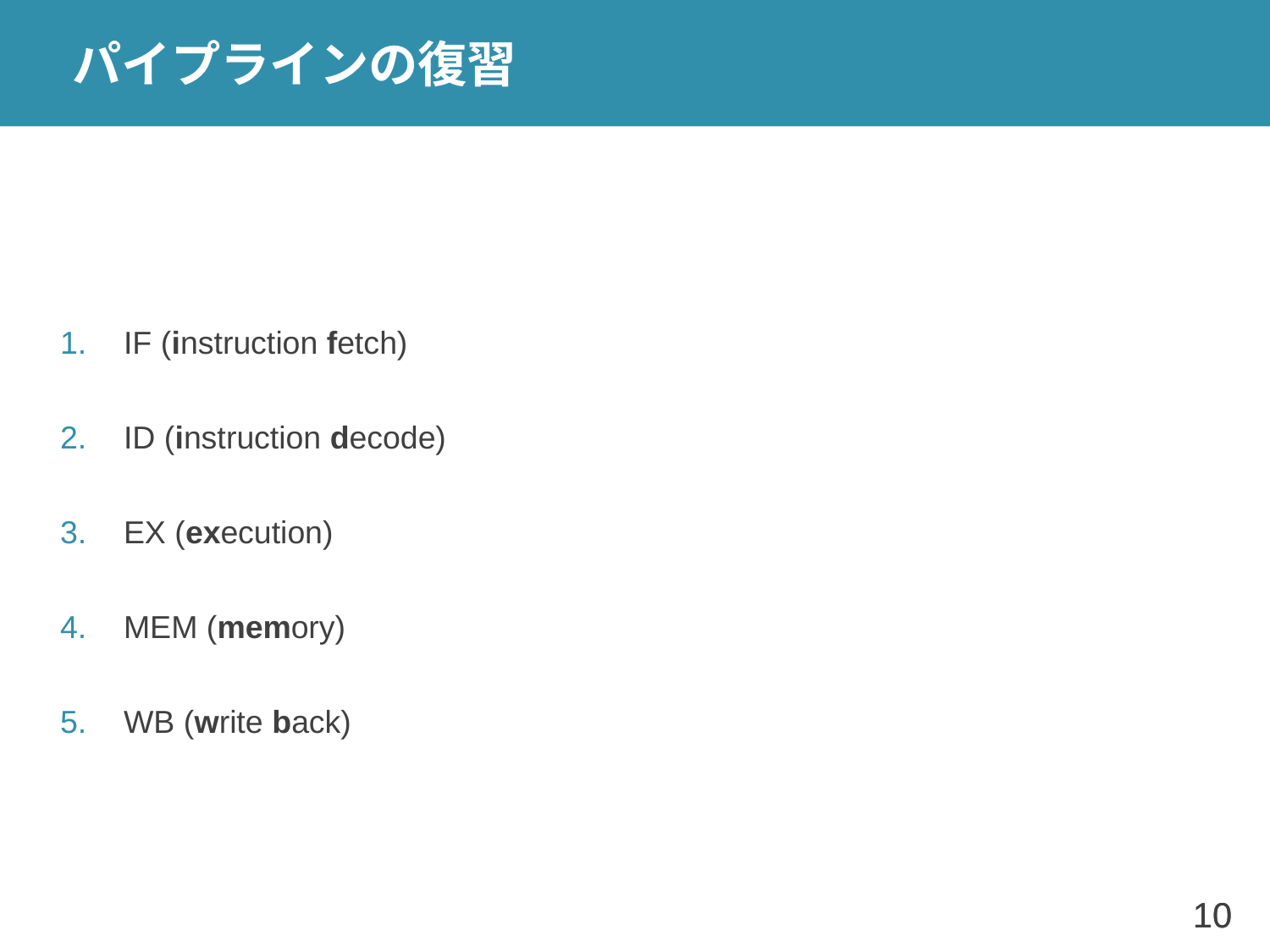

# パイプラインの復習
IF (instruction fetch)
ID (instruction decode)
EX (execution)
MEM (memory)
WB (write back)